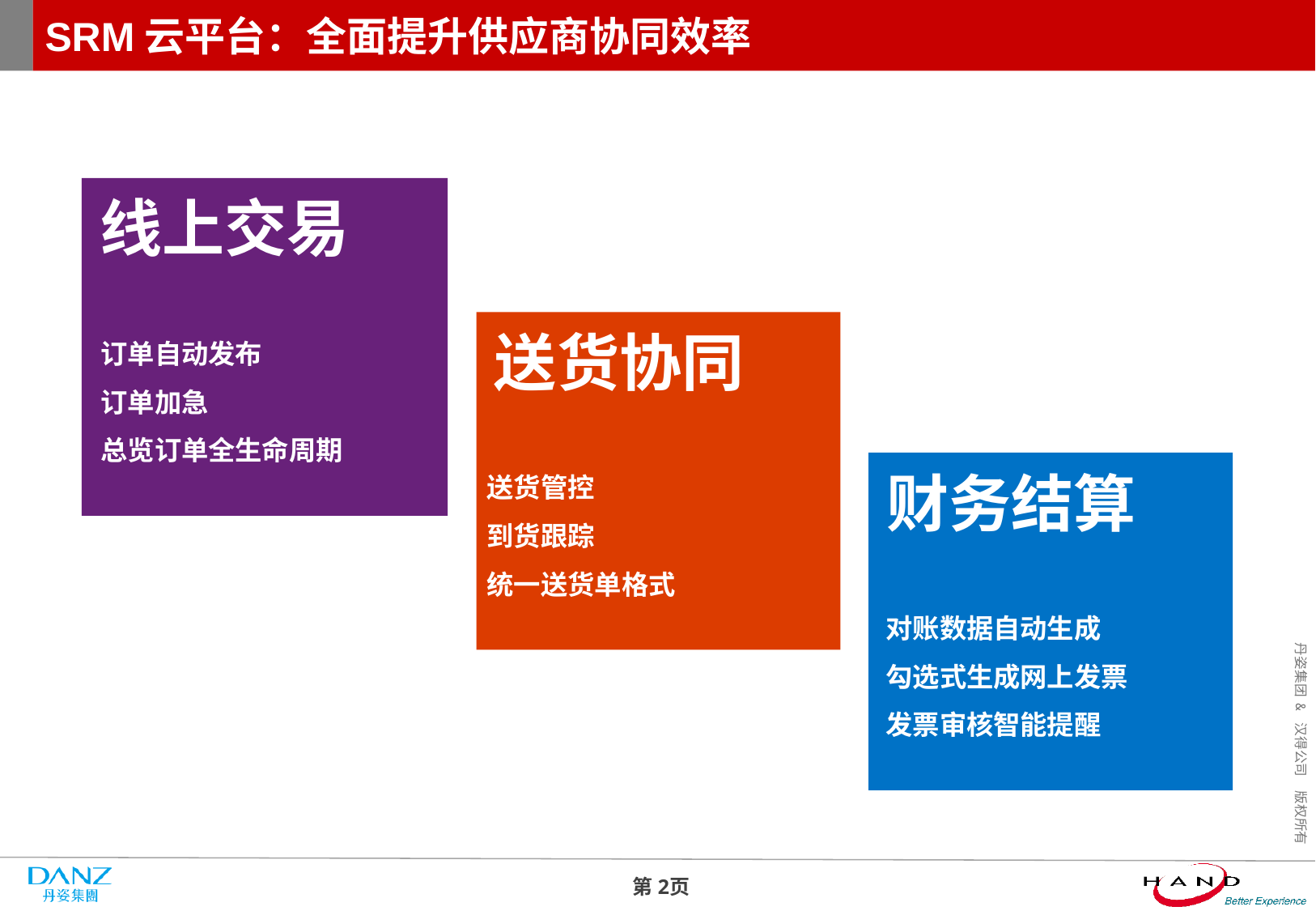

# SRM云平台：全面提升供应商协同效率
线上交易
订单自动发布
订单加急
总览订单全生命周期
送货协同
送货管控
到货跟踪
统一送货单格式
财务结算
对账数据自动生成
勾选式生成网上发票
发票审核智能提醒